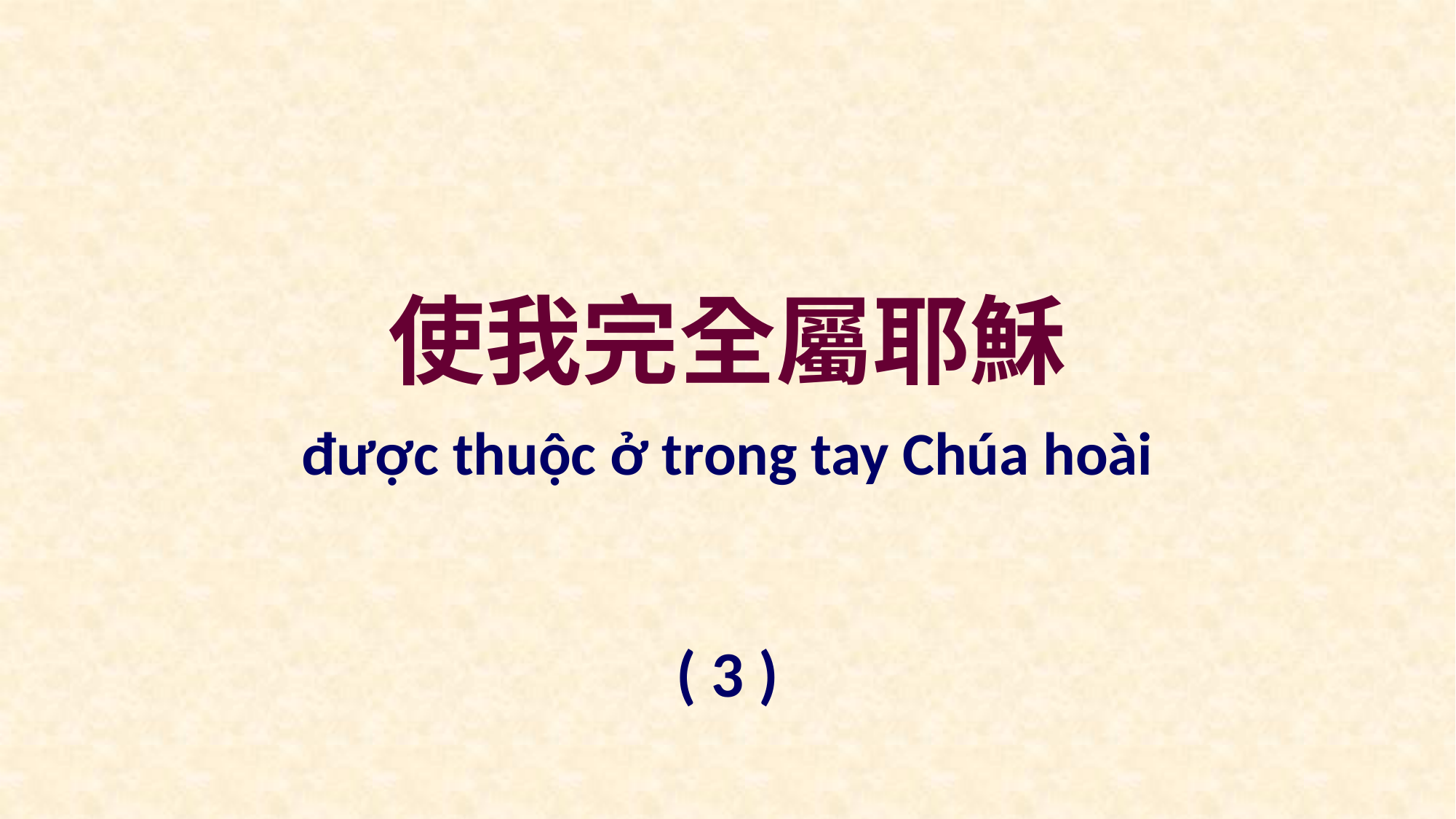

使我完全屬耶穌
được thuộc ở trong tay Chúa hoài
( 3 )